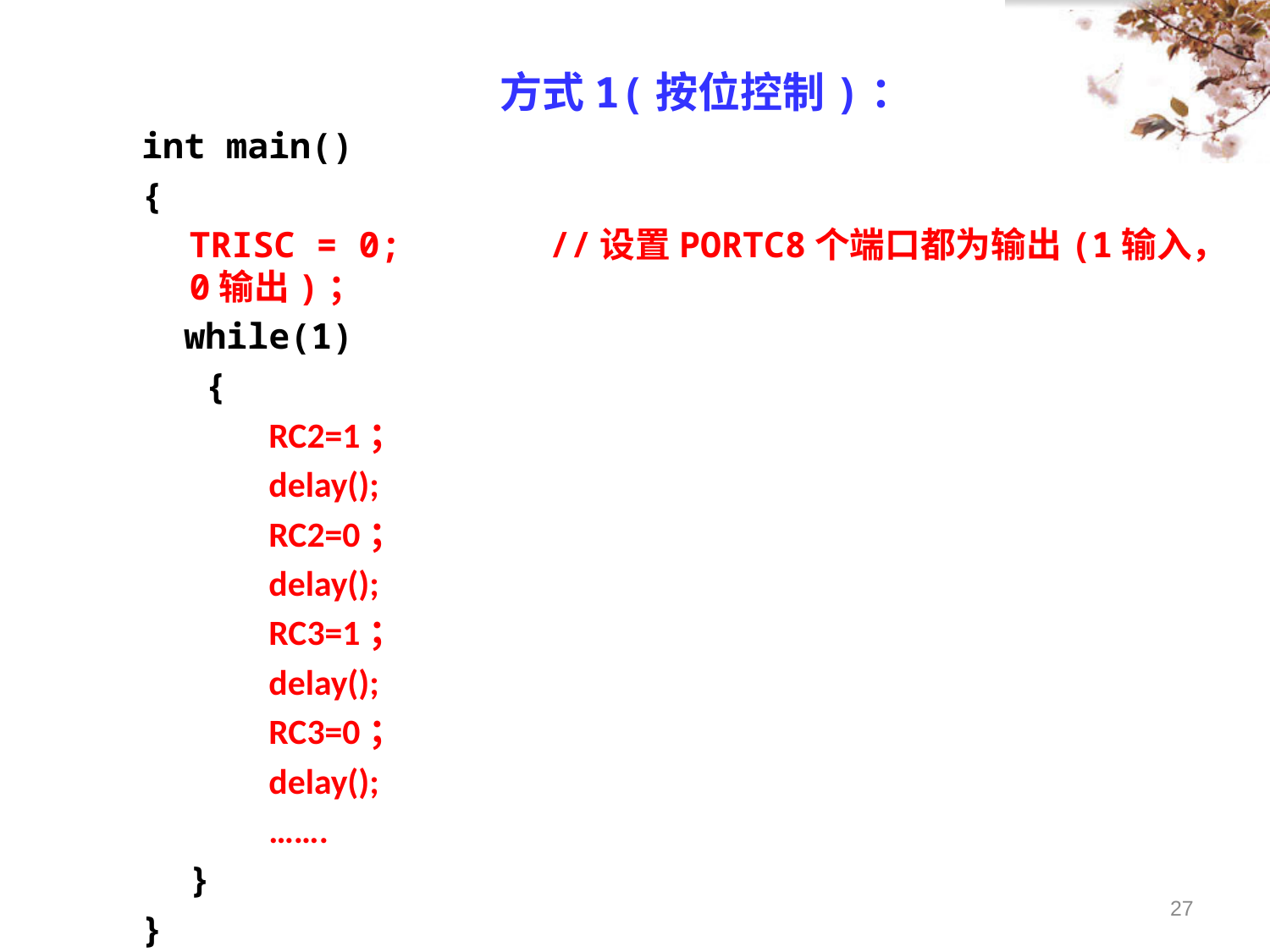

方式1(按位控制)：
int main()
{
	TRISC = 0;       //设置PORTC8个端口都为输出(1输入，0输出)；
  while(1)
   {
RC2=1；
delay();
RC2=0；
delay();
RC3=1；
delay();
RC3=0；
delay();
…….
	}
}

27